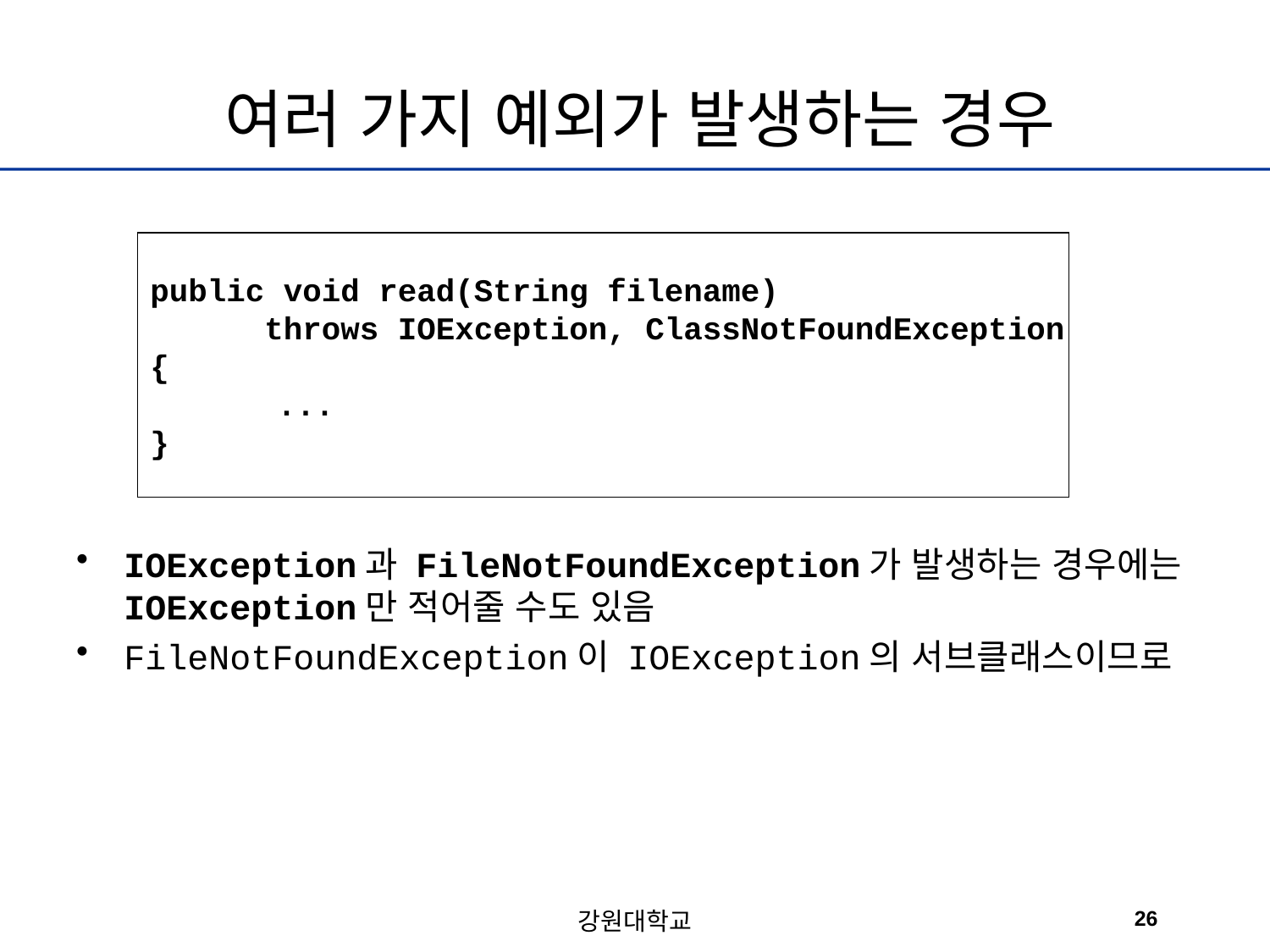

# 여러 가지 예외가 발생하는 경우

IOException과 FileNotFoundException가 발생하는 경우에는 IOException만 적어줄 수도 있음
FileNotFoundException이 IOException의 서브클래스이므로

public void read(String filename)
      throws IOException, ClassNotFoundException
{
	...
}
강원대학교